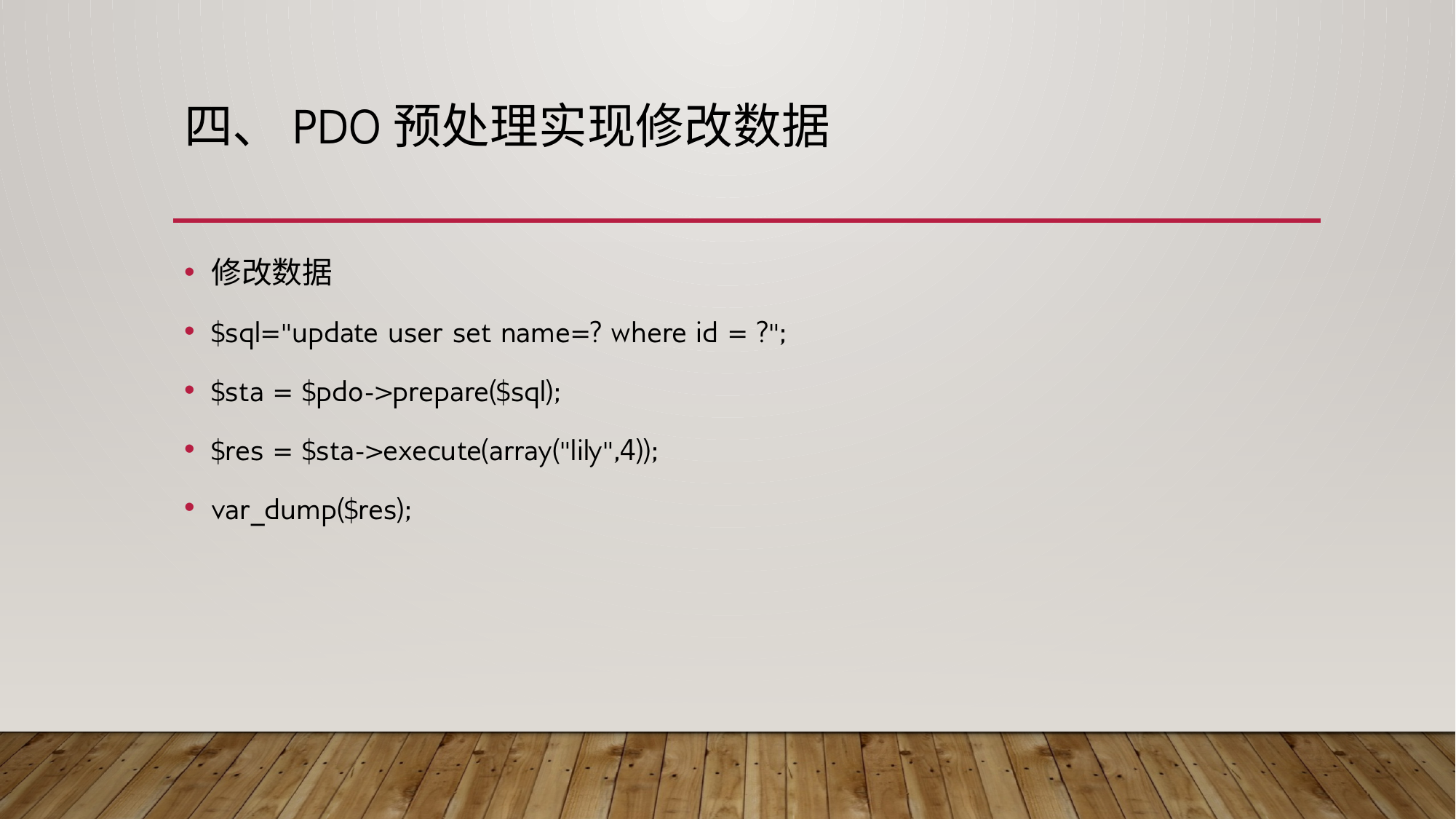

# 四、pdo预处理实现修改数据
修改数据
$sql="update user set name=? where id = ?";
$sta = $pdo->prepare($sql);
$res = $sta->execute(array("lily",4));
var_dump($res);